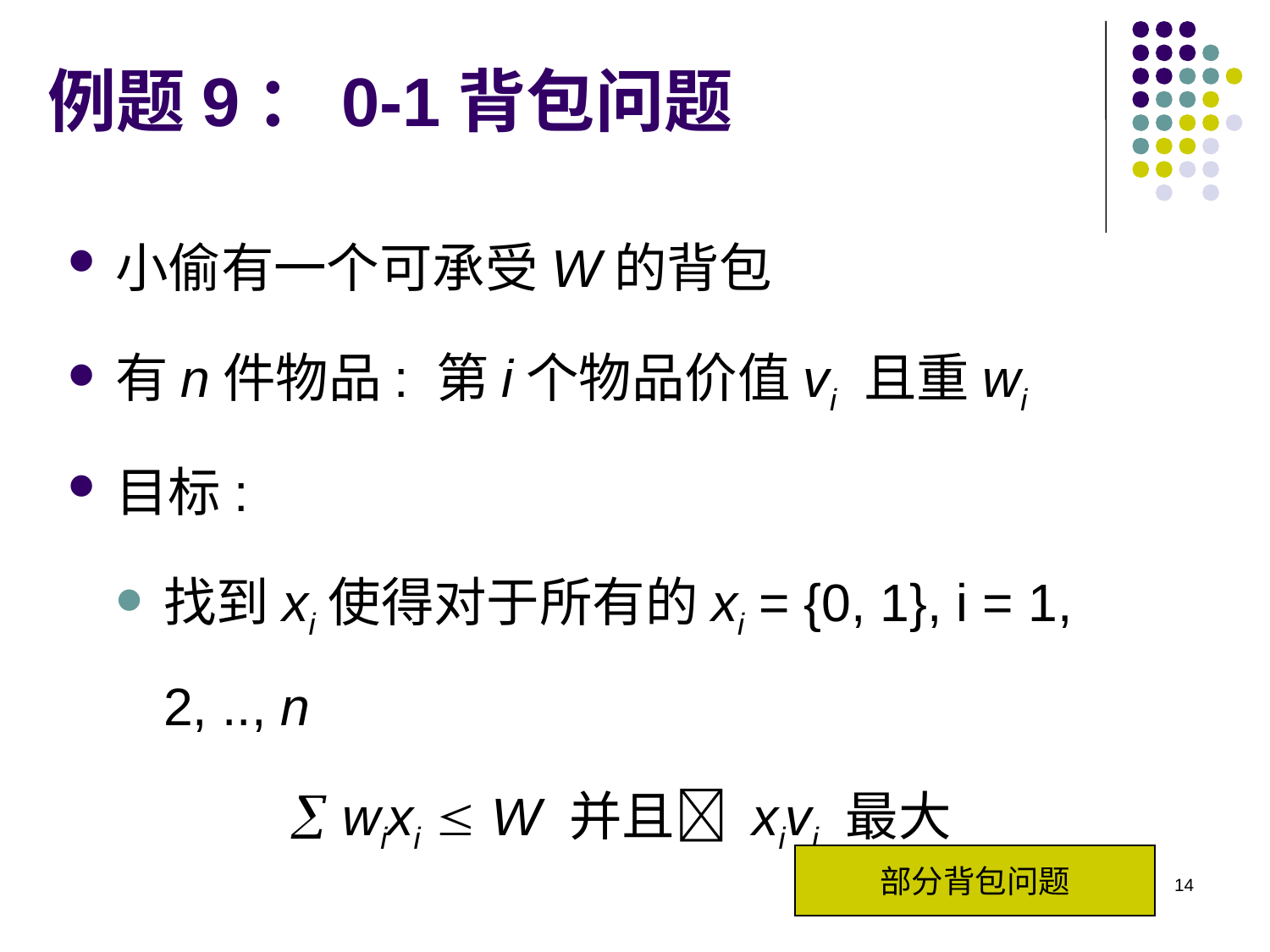

# 例题9：0-1背包问题
小偷有一个可承受W的背包
有n件物品: 第i个物品价值vi 且重wi
目标:
找到xi使得对于所有的xi = {0, 1}, i = 1, 2, .., n
		∑ wixi ≤ W 并且∑ xivi 最大
部分背包问题
14